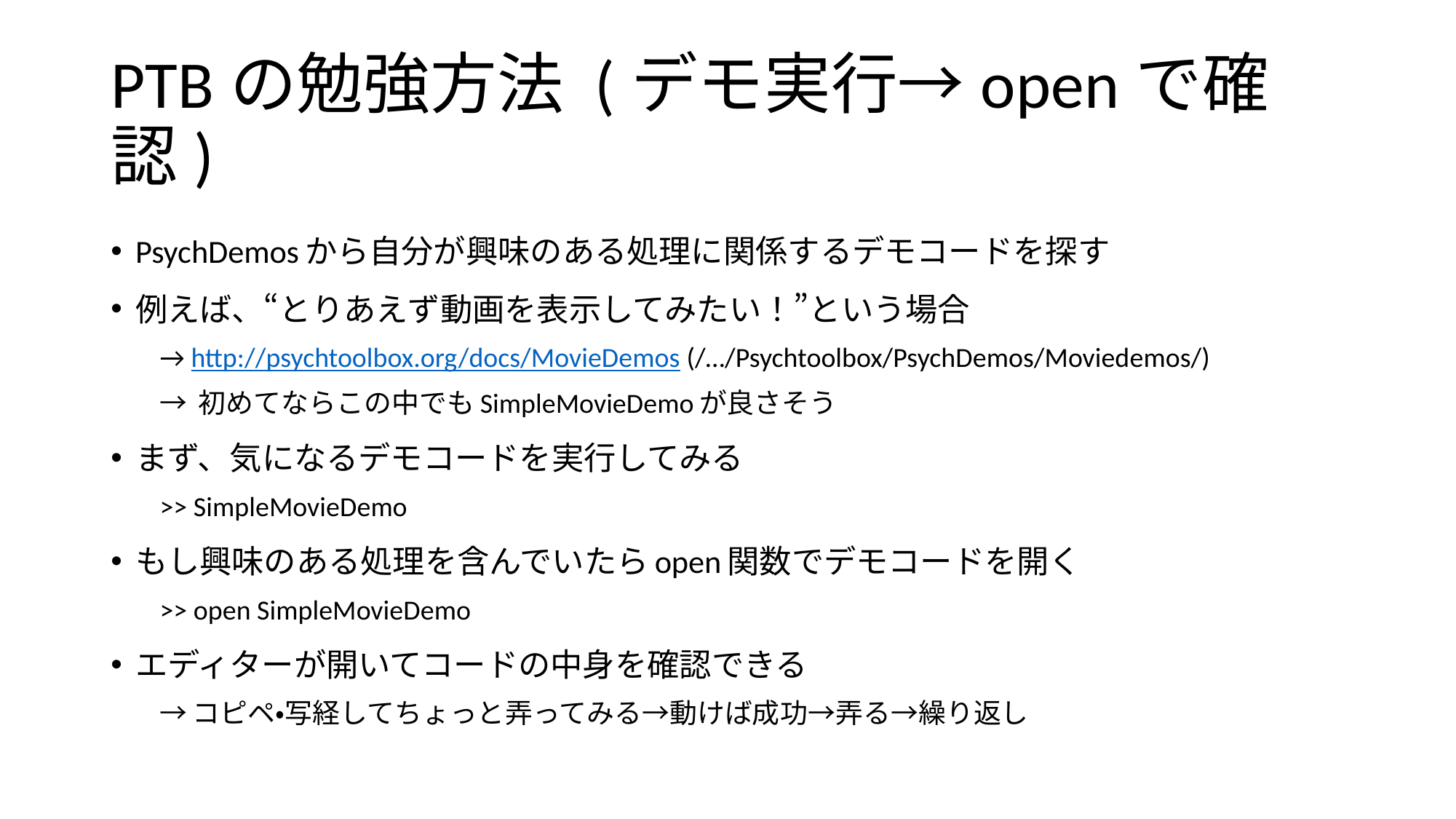

# PTBの勉強方法 (デモ実行→openで確認)
PsychDemosから自分が興味のある処理に関係するデモコードを探す
例えば、“とりあえず動画を表示してみたい！”という場合
→ http://psychtoolbox.org/docs/MovieDemos (/…/Psychtoolbox/PsychDemos/Moviedemos/)
→ 初めてならこの中でもSimpleMovieDemoが良さそう
まず、気になるデモコードを実行してみる
>> SimpleMovieDemo
もし興味のある処理を含んでいたらopen関数でデモコードを開く
>> open SimpleMovieDemo
エディターが開いてコードの中身を確認できる
→コピペ・写経してちょっと弄ってみる→動けば成功→弄る→繰り返し